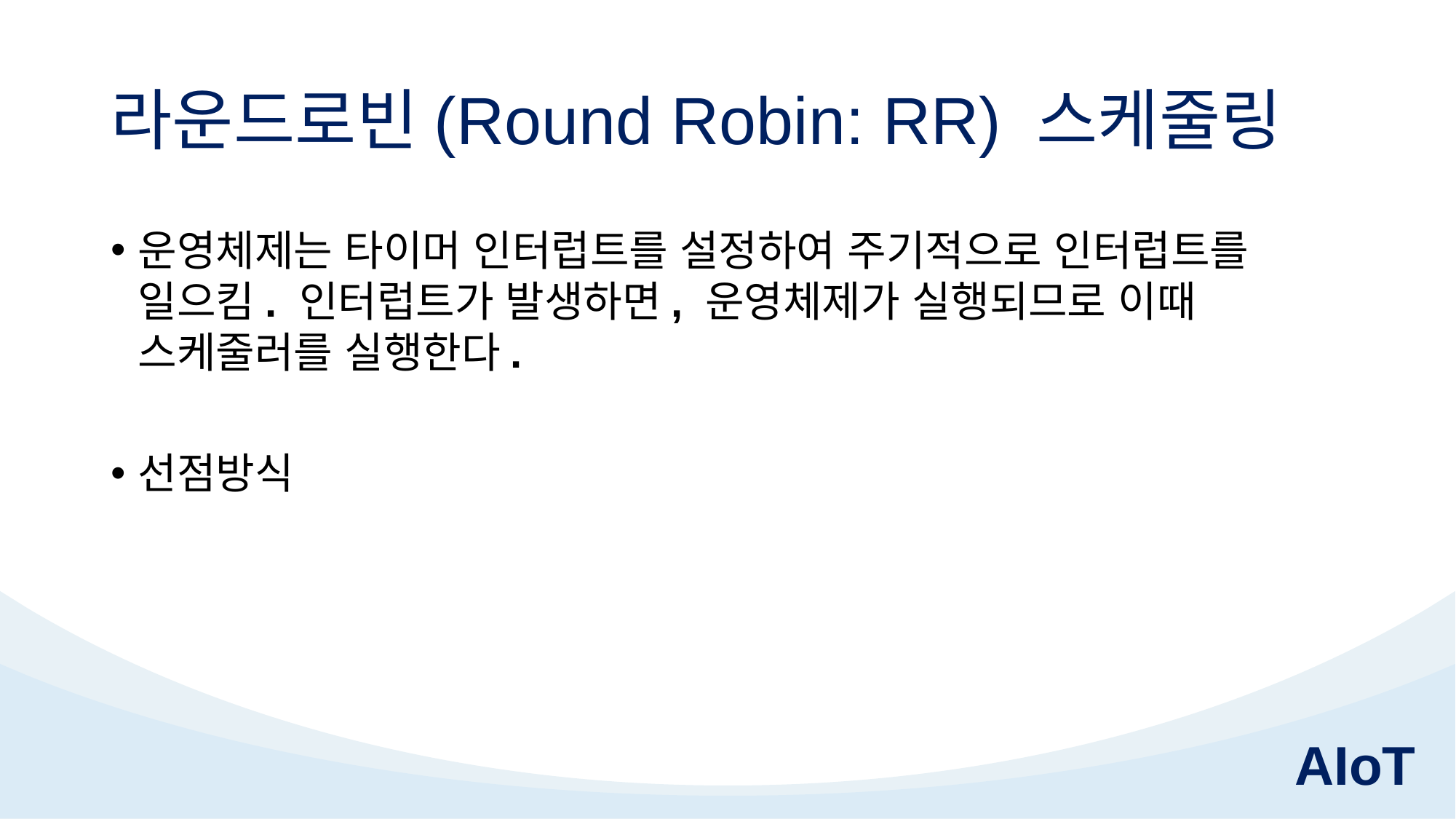

# 라운드로빈(Round Robin: RR) 스케줄링
운영체제는 타이머 인터럽트를 설정하여 주기적으로 인터럽트를 일으킴. 인터럽트가 발생하면, 운영체제가 실행되므로 이때 스케줄러를 실행한다.

선점방식